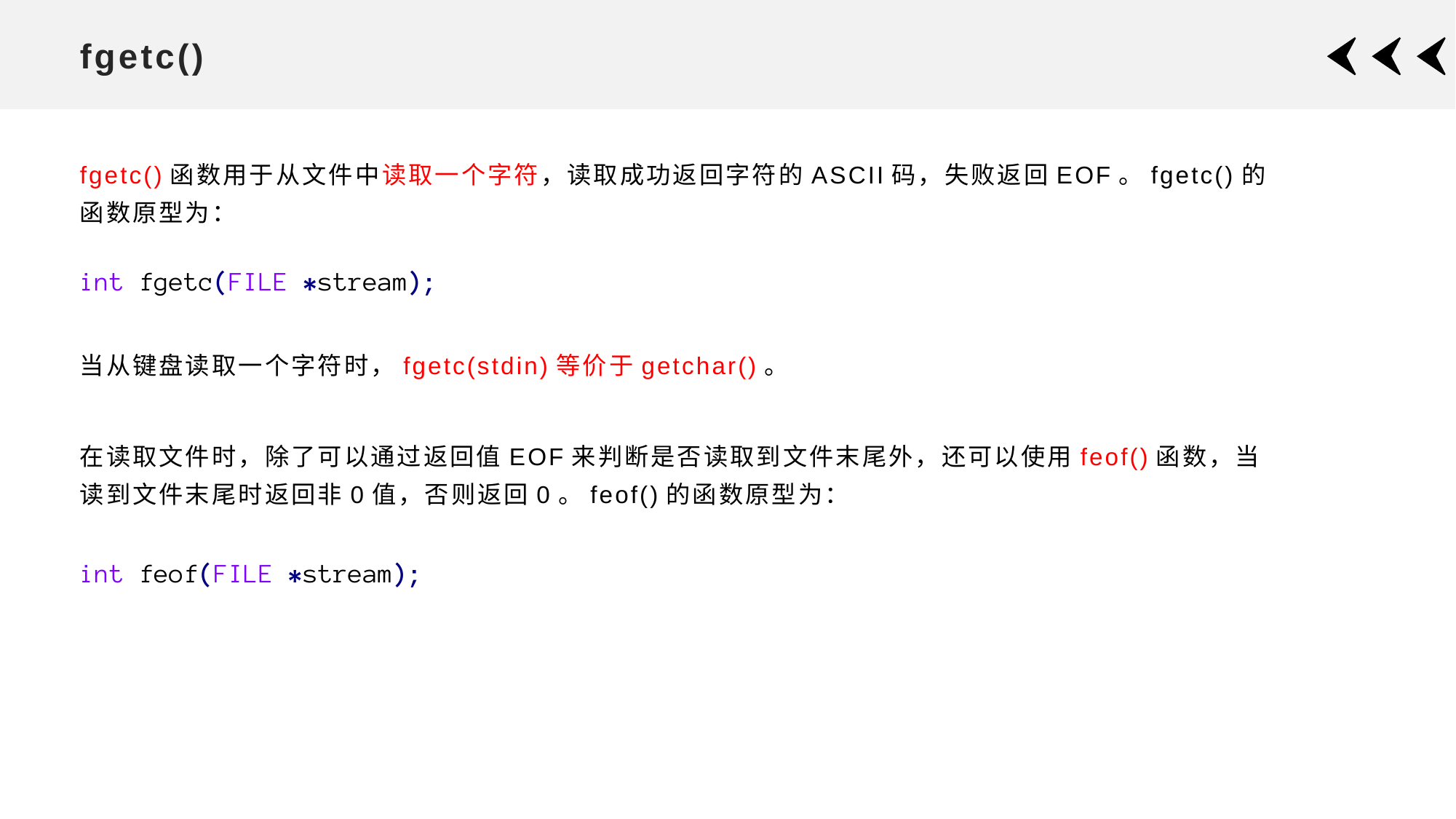

# fgetc()
fgetc()函数用于从文件中读取一个字符，读取成功返回字符的ASCII码，失败返回EOF。fgetc()的函数原型为：
int fgetc(FILE *stream);
当从键盘读取一个字符时，fgetc(stdin)等价于getchar()。
在读取文件时，除了可以通过返回值EOF来判断是否读取到文件末尾外，还可以使用feof()函数，当读到文件末尾时返回非0值，否则返回0。feof()的函数原型为：
int feof(FILE *stream);